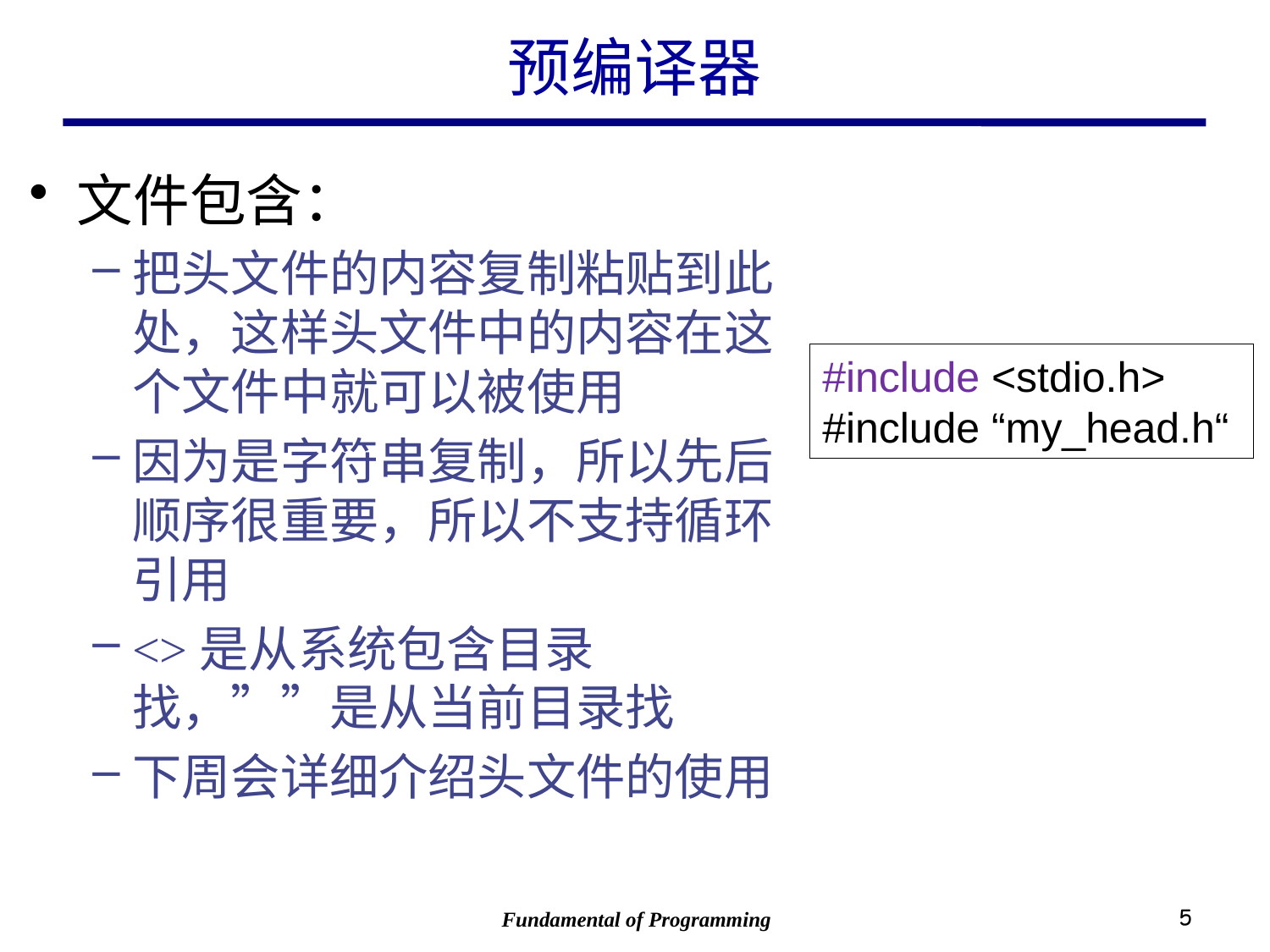

# 预编译器
文件包含：
把头文件的内容复制粘贴到此处，这样头文件中的内容在这个文件中就可以被使用
因为是字符串复制，所以先后顺序很重要，所以不支持循环引用
<>是从系统包含目录找，””是从当前目录找
下周会详细介绍头文件的使用

#include <stdio.h>
#include “my_head.h“
Fundamental of Programming